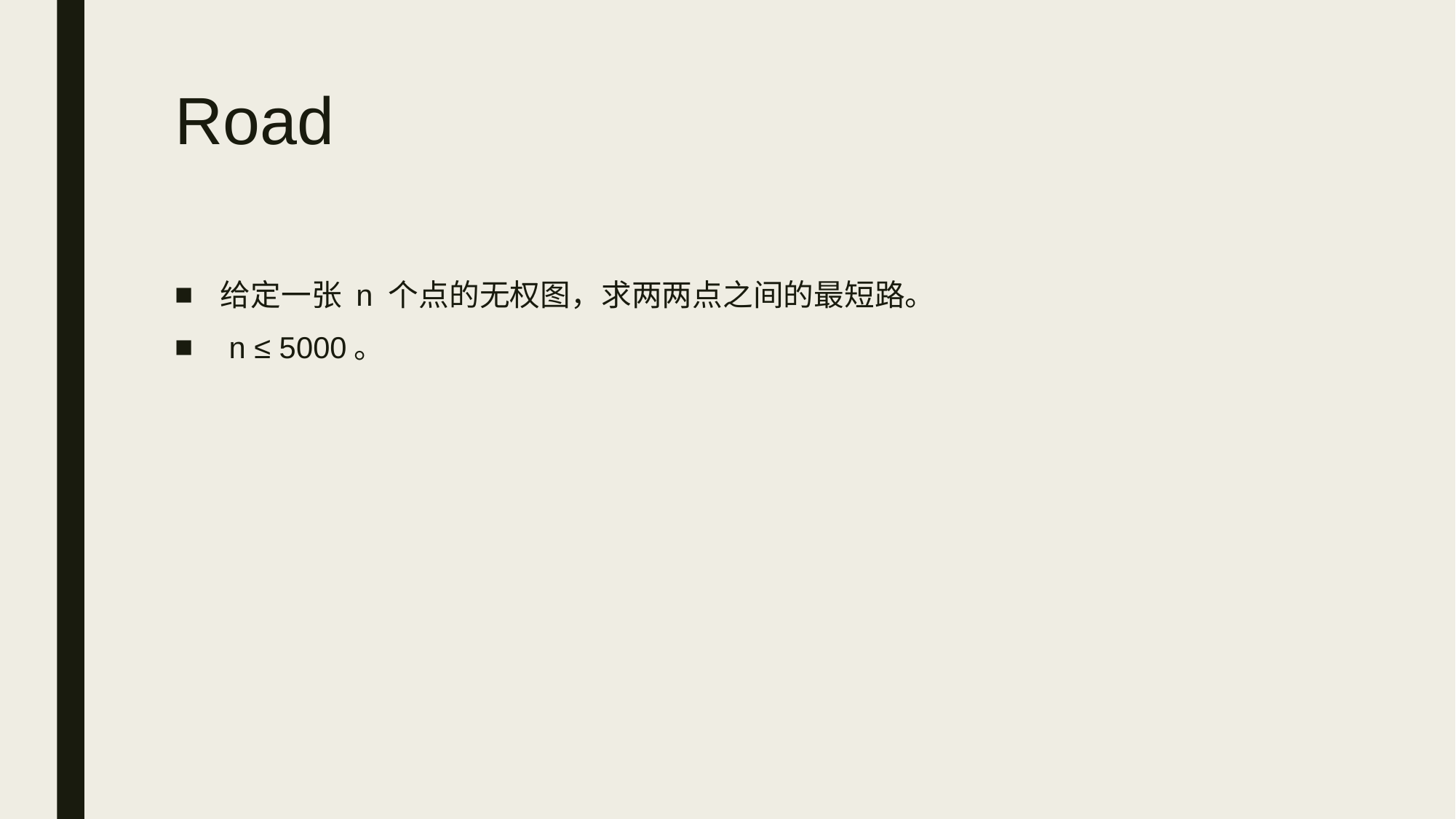

# Road
给定一张 n 个点的无权图，求两两点之间的最短路。
 n ≤ 5000。